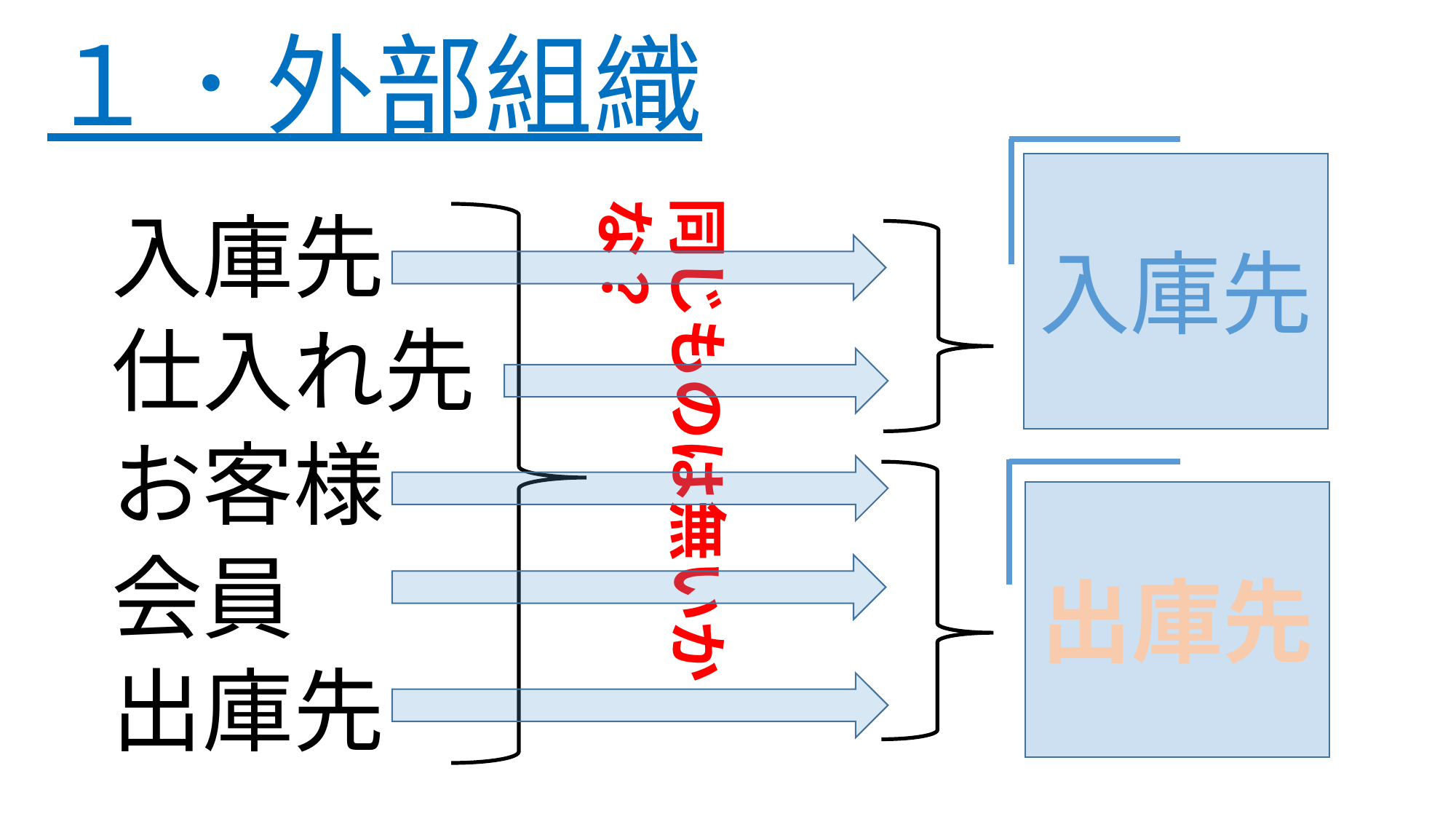

# １．外部組織

入庫先
同じものは無いかな？

入庫先
仕入れ先
お客様
会員
出庫先

出庫先